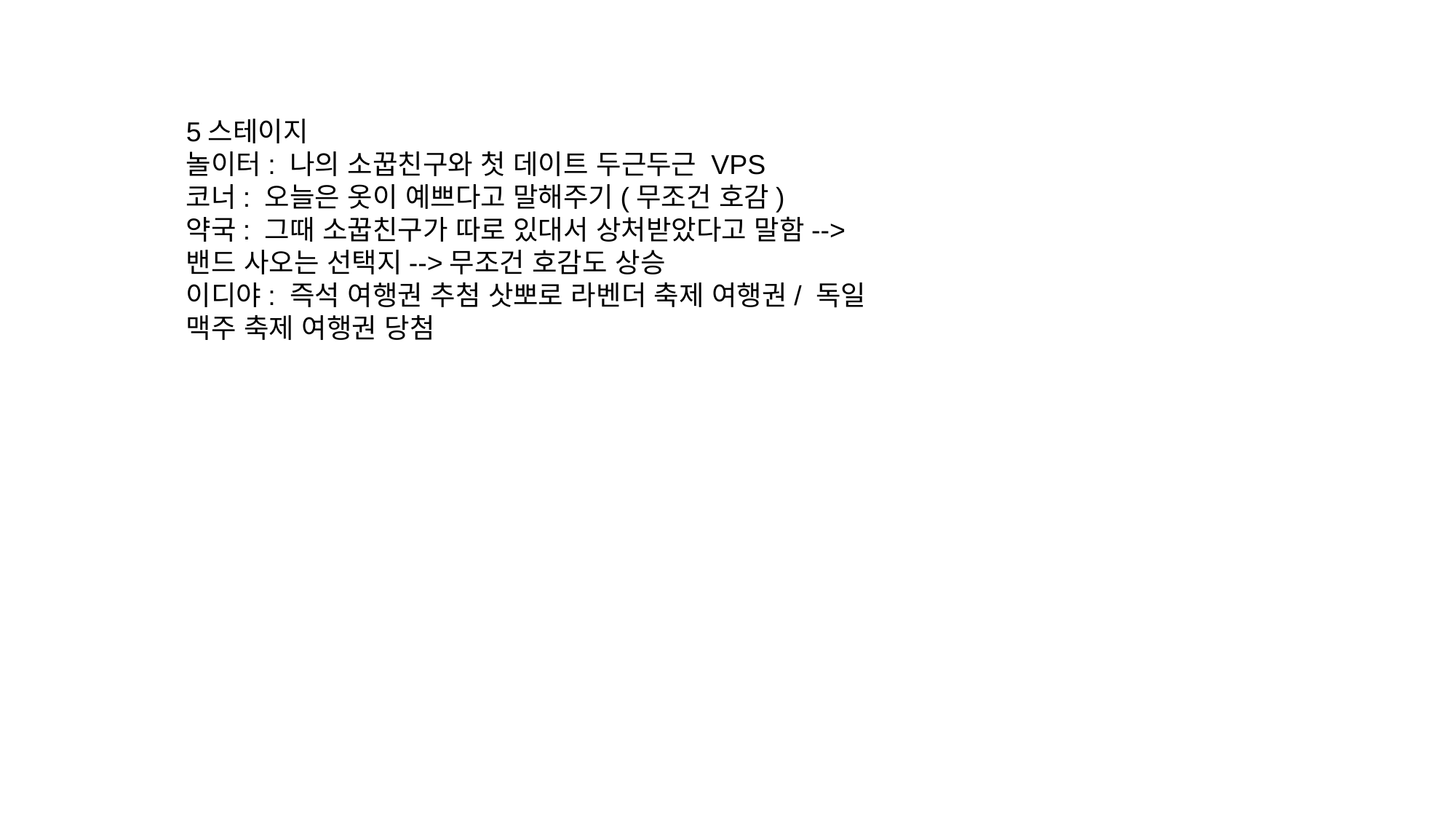

5스테이지
놀이터: 나의 소꿉친구와 첫 데이트 두근두근 VPS
코너: 오늘은 옷이 예쁘다고 말해주기(무조건 호감)
약국: 그때 소꿉친구가 따로 있대서 상처받았다고 말함--> 밴드 사오는 선택지-->무조건 호감도 상승
이디야: 즉석 여행권 추첨 삿뽀로 라벤더 축제 여행권/ 독일 맥주 축제 여행권 당첨